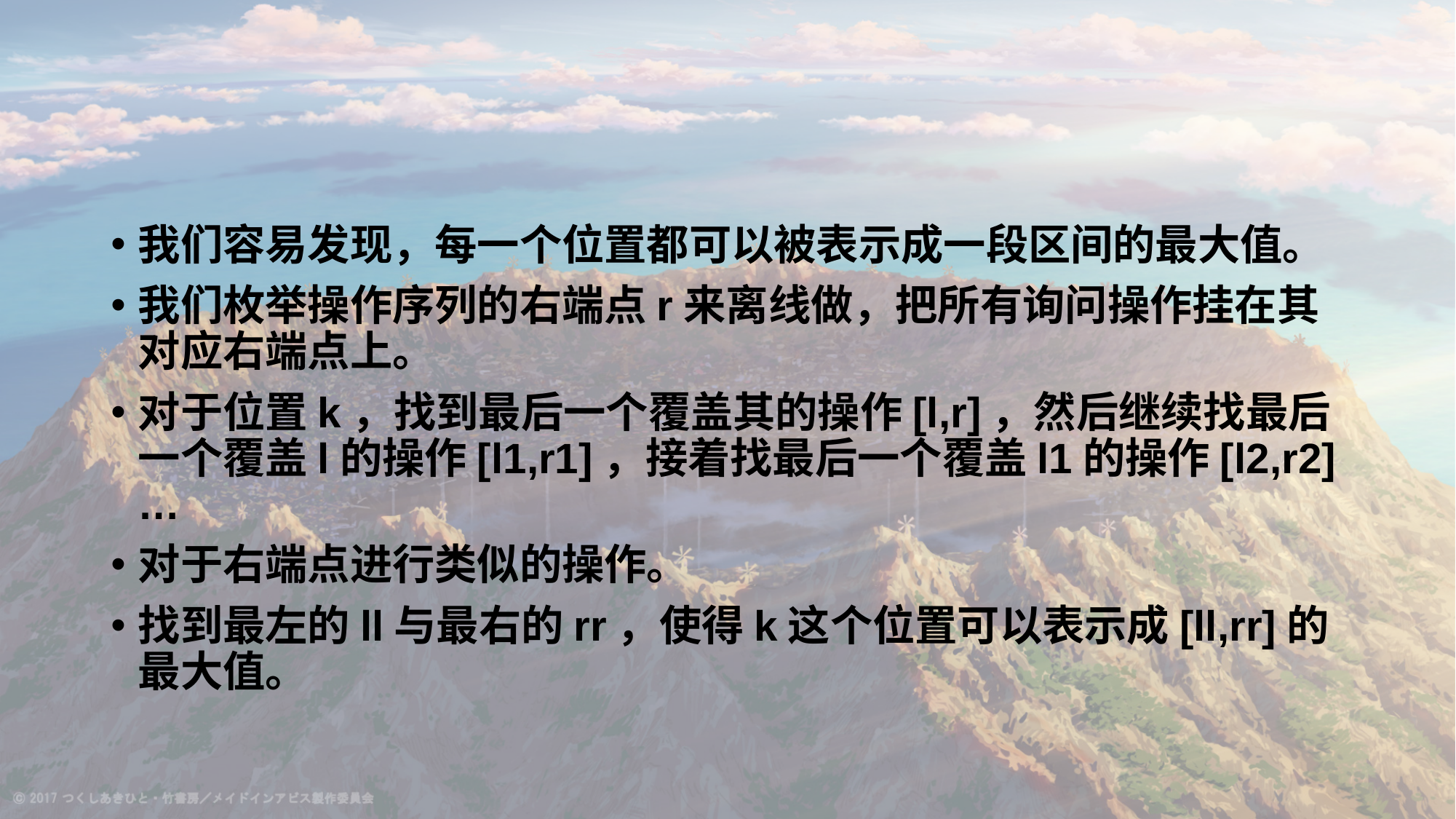

#
我们容易发现，每一个位置都可以被表示成一段区间的最大值。
我们枚举操作序列的右端点r来离线做，把所有询问操作挂在其对应右端点上。
对于位置k，找到最后一个覆盖其的操作[l,r]，然后继续找最后一个覆盖l的操作[l1,r1]，接着找最后一个覆盖l1的操作[l2,r2]…
对于右端点进行类似的操作。
找到最左的ll与最右的rr，使得k这个位置可以表示成[ll,rr]的最大值。